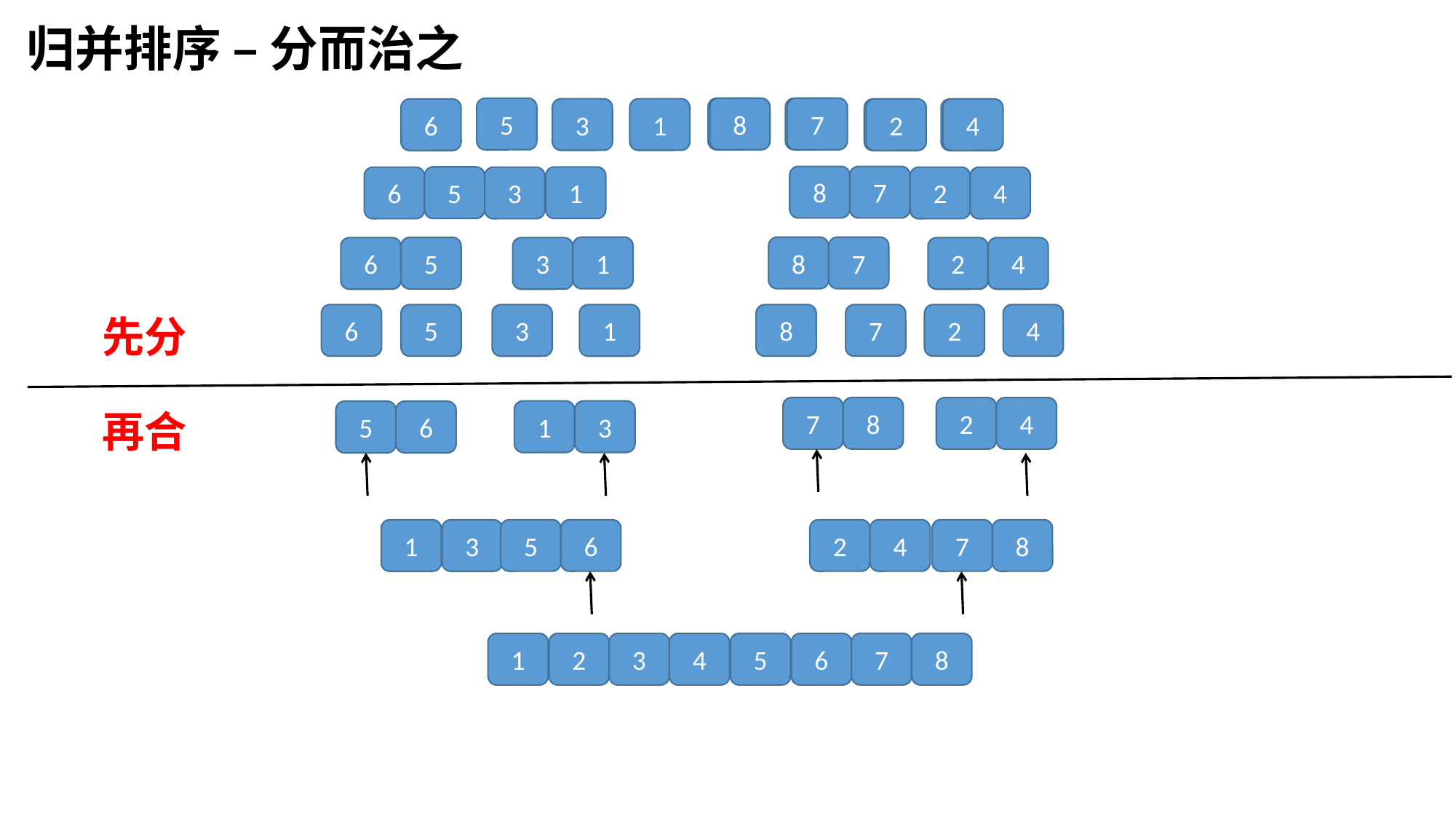

归并排序 – 分而治之
5
8
8
7
7
3
1
6
4
4
2
2
8
7
5
1
6
4
2
3
8
7
1
5
6
4
2
3
5
8
7
6
4
2
先分
3
1
8
7
4
2
再合
3
1
5
6
5
8
7
6
4
2
3
1
5
8
7
4
6
2
3
1